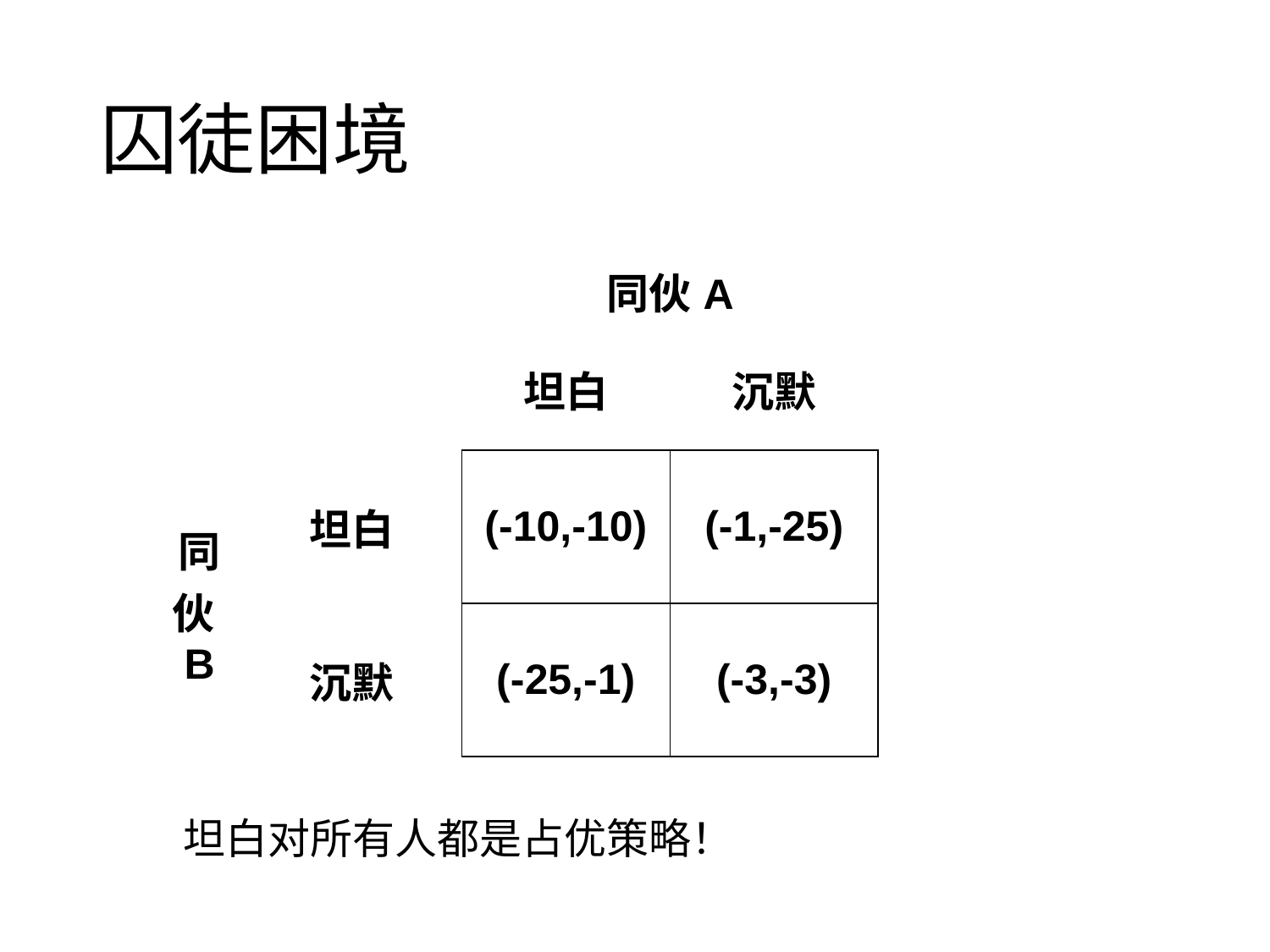

# 囚徒困境
|  |  | 同伙A |  |
| --- | --- | --- | --- |
|  |  | 坦白 | 沉默 |
| 同伙B | 坦白 | (-10,-10) | (-1,-25) |
|  | 沉默 | (-25,-1) | (-3,-3) |

坦白对所有人都是占优策略！